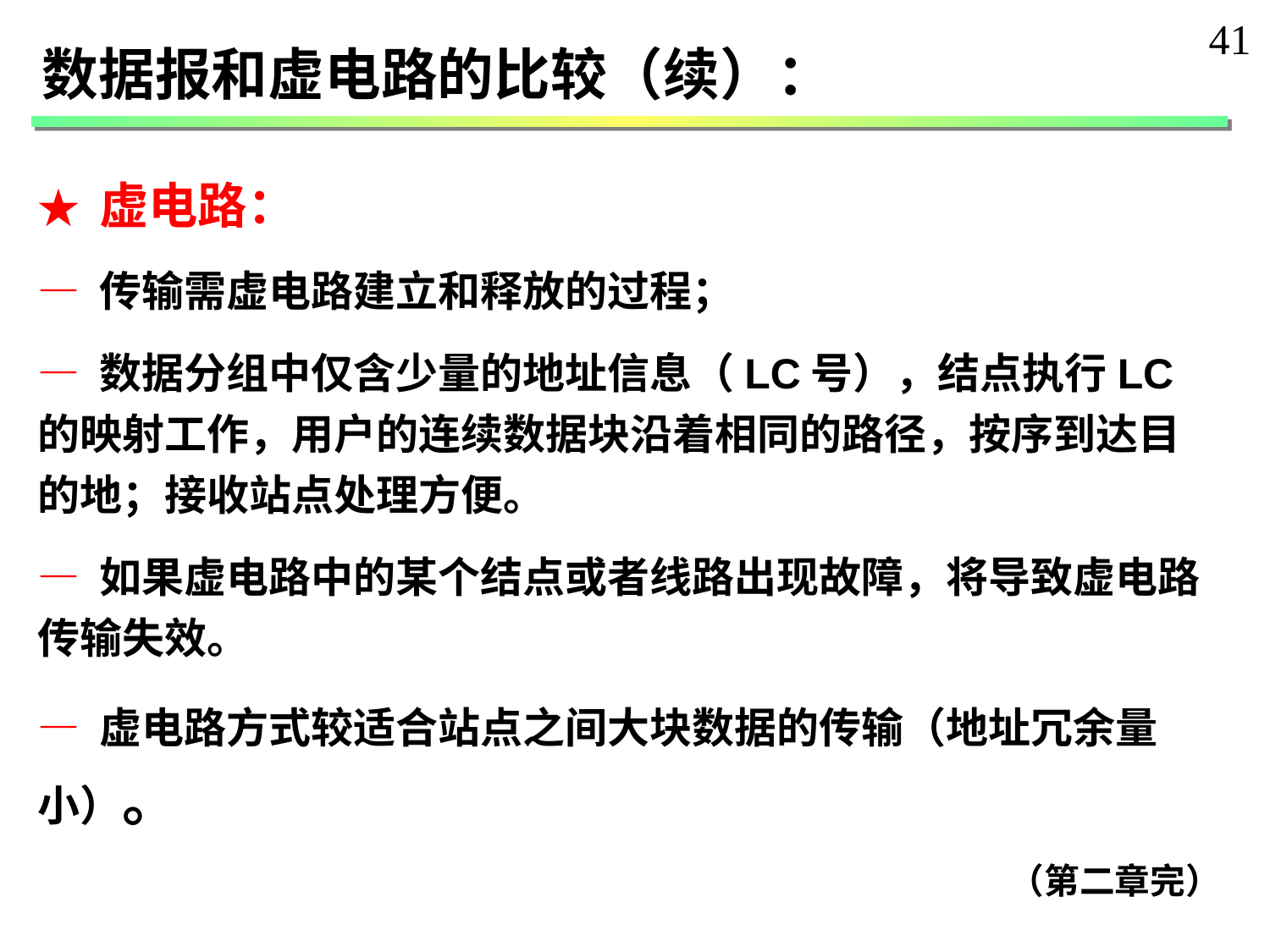

41
数据报和虚电路的比较（续）：

★ 虚电路：
— 传输需虚电路建立和释放的过程；
— 数据分组中仅含少量的地址信息（LC号），结点执行LC的映射工作，用户的连续数据块沿着相同的路径，按序到达目的地；接收站点处理方便。
— 如果虚电路中的某个结点或者线路出现故障，将导致虚电路传输失效。
— 虚电路方式较适合站点之间大块数据的传输（地址冗余量小）。
（第二章完）